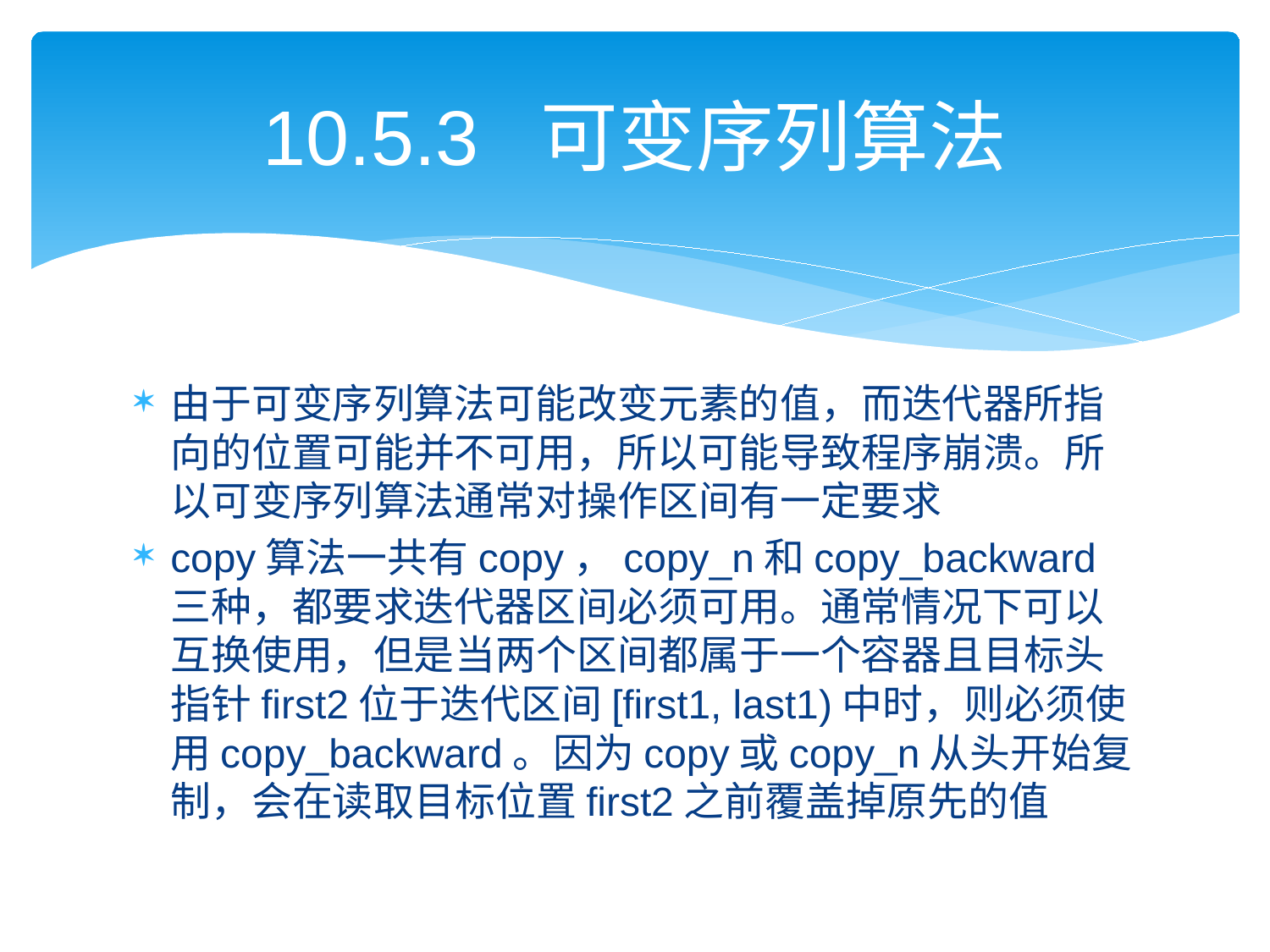

# 10.5.3  可变序列算法
由于可变序列算法可能改变元素的值，而迭代器所指向的位置可能并不可用，所以可能导致程序崩溃。所以可变序列算法通常对操作区间有一定要求
copy算法一共有copy，copy_n和copy_backward三种，都要求迭代器区间必须可用。通常情况下可以互换使用，但是当两个区间都属于一个容器且目标头指针first2位于迭代区间[first1, last1)中时，则必须使用copy_backward。因为copy或copy_n从头开始复制，会在读取目标位置first2之前覆盖掉原先的值